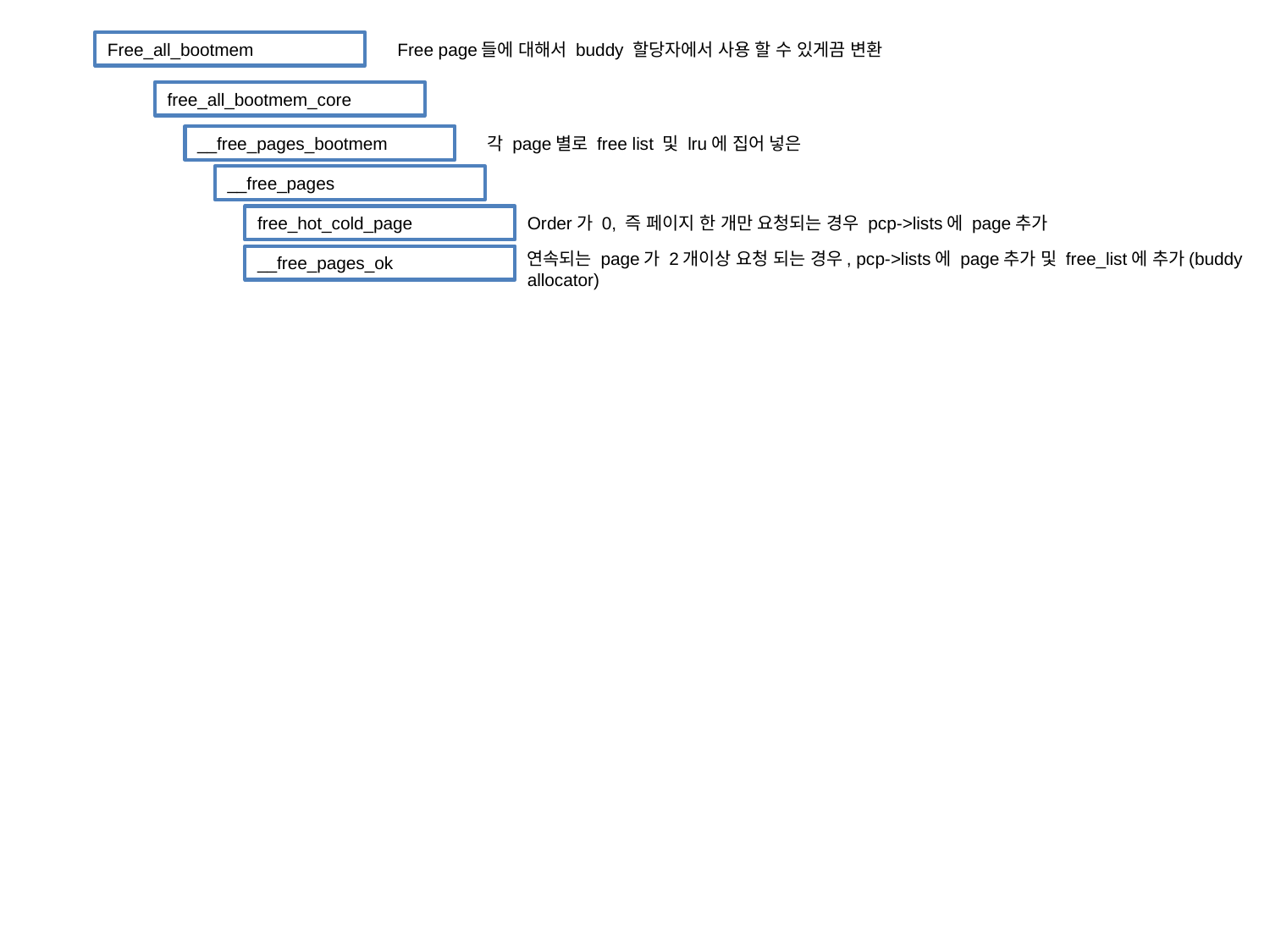

Free_all_bootmem
Free page들에 대해서 buddy 할당자에서 사용 할 수 있게끔 변환
free_all_bootmem_core
__free_pages_bootmem
각 page별로 free list 및 lru에 집어 넣은
__free_pages
free_hot_cold_page
Order가 0, 즉 페이지 한 개만 요청되는 경우 pcp->lists에 page추가
연속되는 page가 2개이상 요청 되는 경우, pcp->lists에 page추가 및 free_list에 추가(buddy allocator)
__free_pages_ok